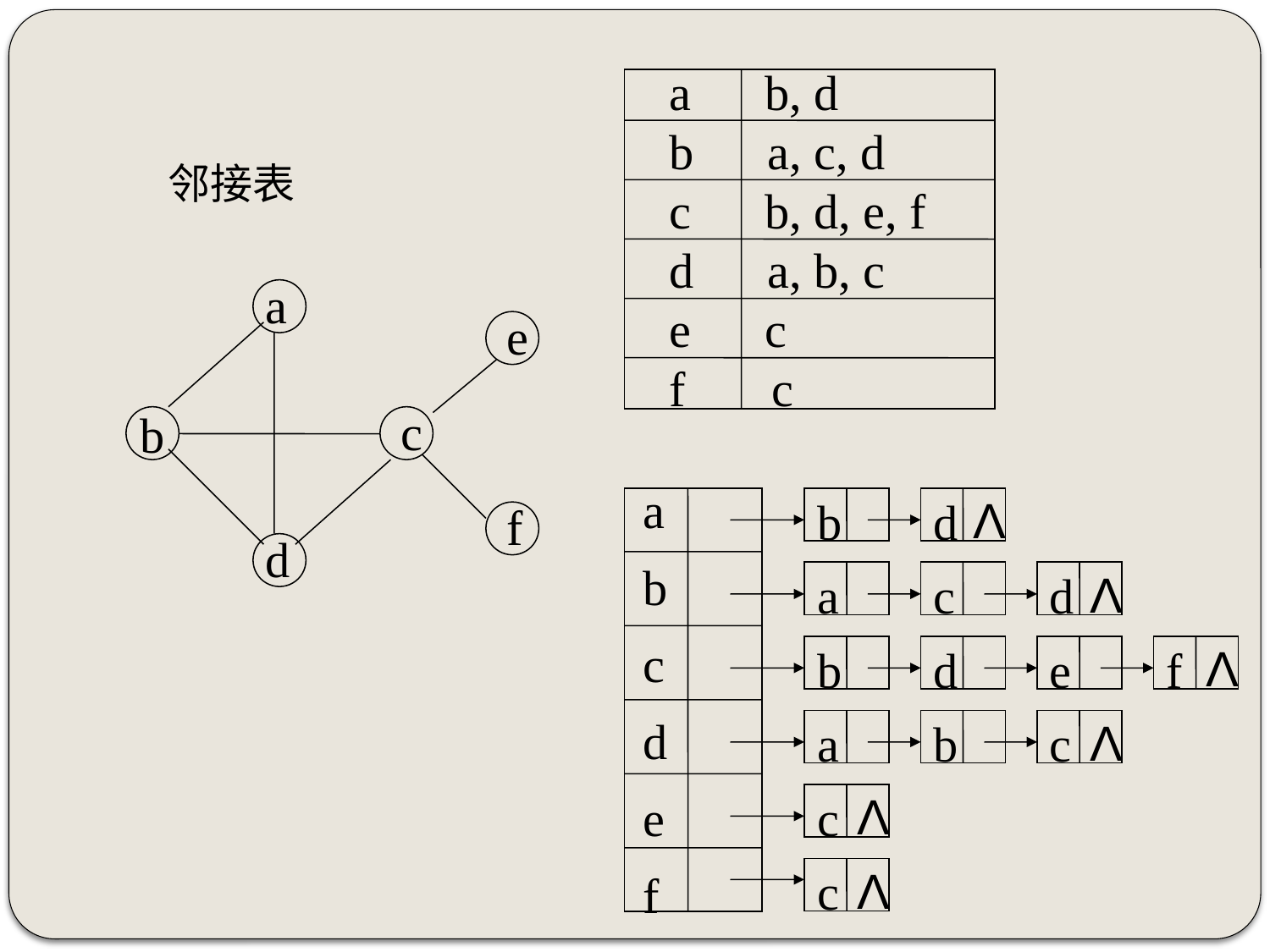

a      b, d
b      a, c, d
c      b, d, e, f
d      a, b, c
e      c
f       c

邻接表
a

e

c
b

f

d

a
b
c
d
e
f

Λ
b

d

Λ
a

c

d

Λ
b

d

e

f

Λ
a

b

c

Λ
c

Λ
c